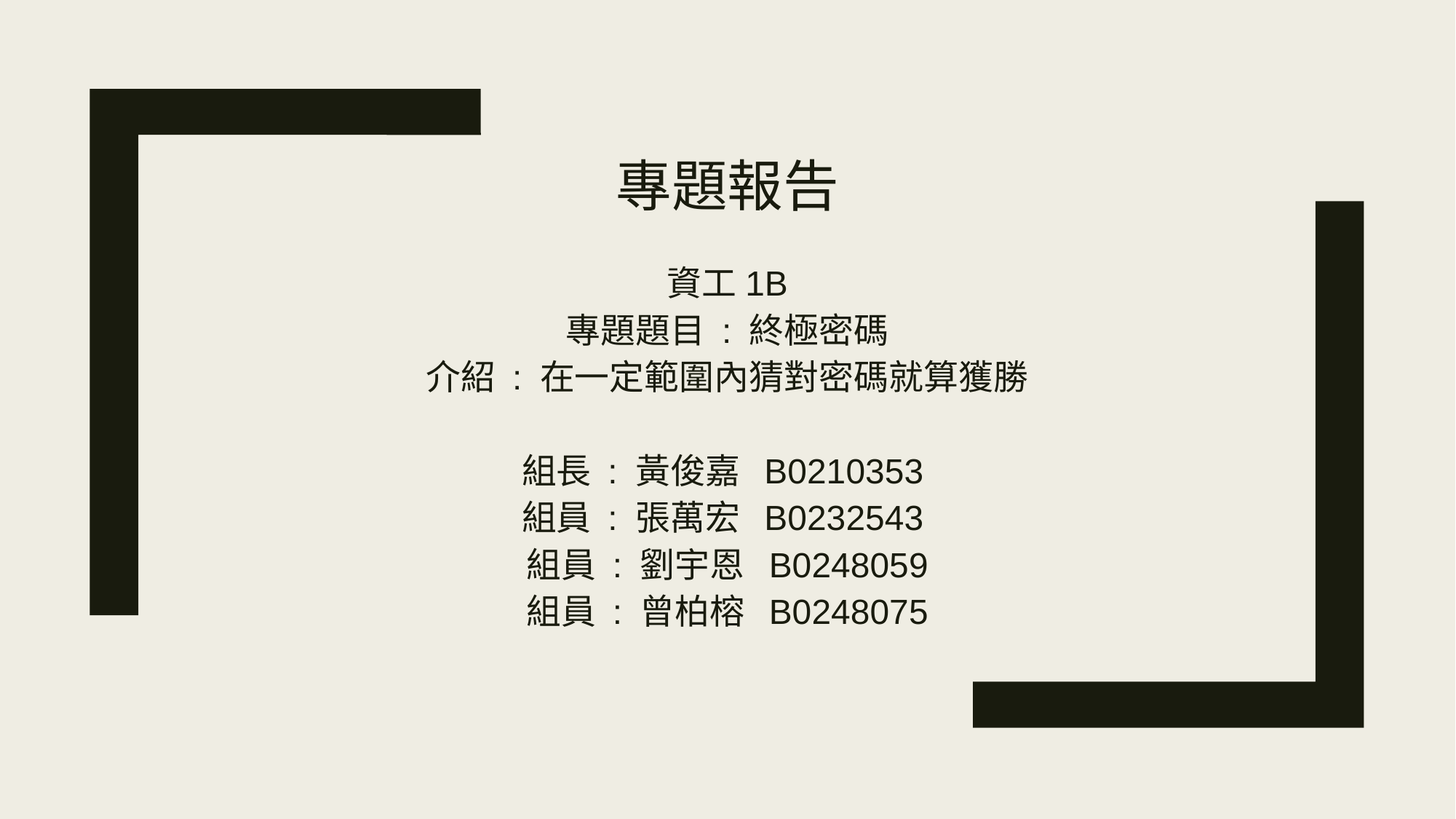

# 專題報告
資工1B
專題題目 : 終極密碼
介紹 : 在一定範圍內猜對密碼就算獲勝

組長 : 黃俊嘉  B0210353
組員 : 張萬宏  B0232543
組員 : 劉宇恩  B0248059
組員 : 曾柏榕  B0248075